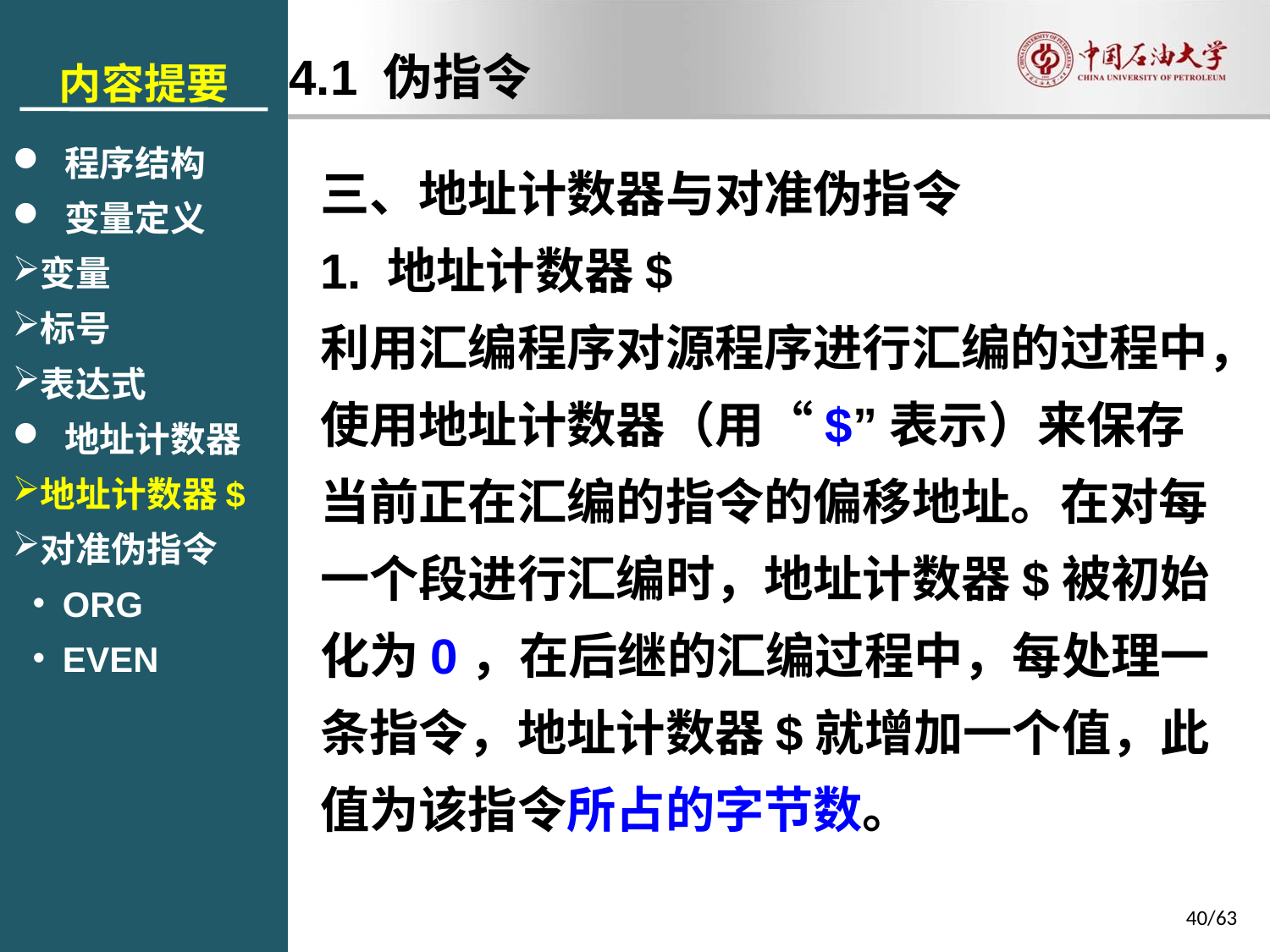

内容提要
 程序结构
 变量定义
变量
标号
表达式
 地址计数器
地址计数器$
对准伪指令
ORG
EVEN

4.1 伪指令
三、地址计数器与对准伪指令
1. 地址计数器$
利用汇编程序对源程序进行汇编的过程中，使用地址计数器（用“$”表示）来保存当前正在汇编的指令的偏移地址。在对每一个段进行汇编时，地址计数器$被初始化为0，在后继的汇编过程中，每处理一条指令，地址计数器$就增加一个值，此值为该指令所占的字节数。
40/63